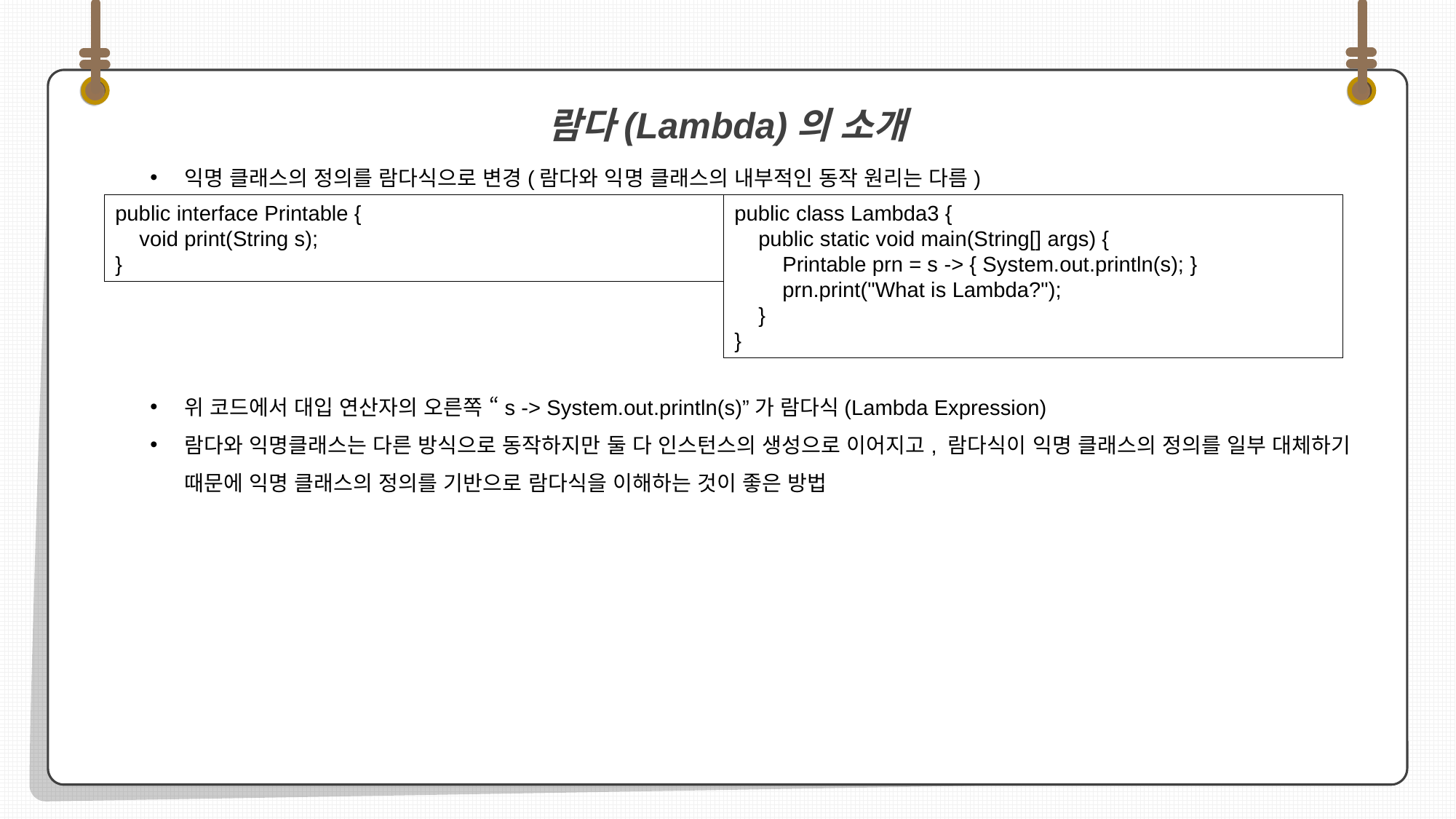

익명 클래스의 정의를 람다식으로 변경(람다와 익명 클래스의 내부적인 동작 원리는 다름)

위 코드에서 대입 연산자의 오른쪽 “s -> System.out.println(s)”가 람다식(Lambda Expression)
람다와 익명클래스는 다른 방식으로 동작하지만 둘 다 인스턴스의 생성으로 이어지고, 람다식이 익명 클래스의 정의를 일부 대체하기 때문에 익명 클래스의 정의를 기반으로 람다식을 이해하는 것이 좋은 방법
람다(Lambda)의 소개

public class Lambda3 {
    public static void main(String[] args) {
        Printable prn = s -> { System.out.println(s); }
        prn.print("What is Lambda?");
    }
}
public interface Printable {
    void print(String s);
}